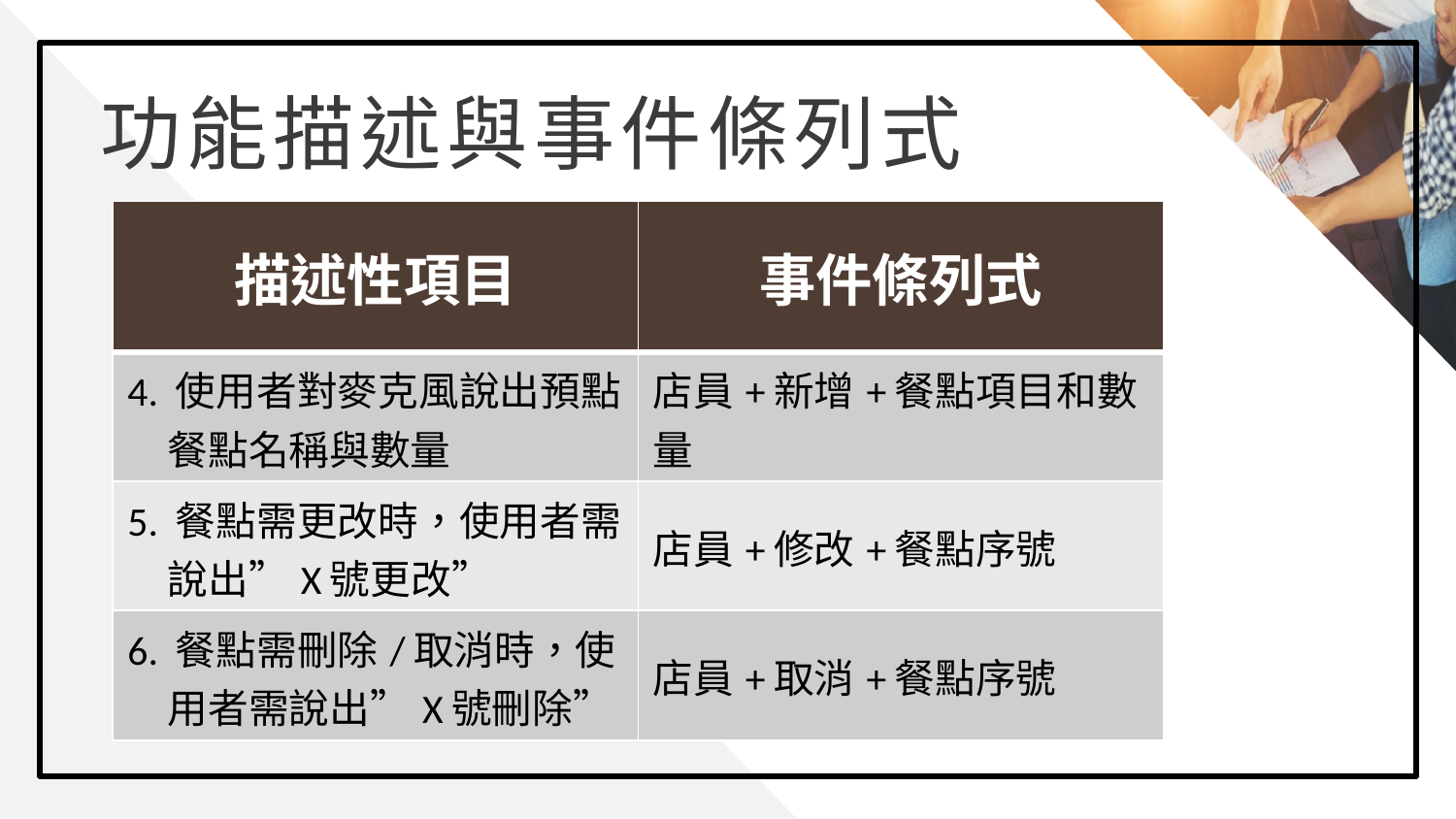

功能描述與事件條列式

| 描述性項目 | 事件條列式 |
| --- | --- |
| 4. 使用者對麥克風說出預點餐點名稱與數量 | 店員+新增+餐點項目和數量 |
| 5. 餐點需更改時，使用者需說出”X號更改” | 店員+修改+餐點序號 |
| 6. 餐點需刪除/取消時，使用者需說出”X號刪除” | 店員+取消+餐點序號 |